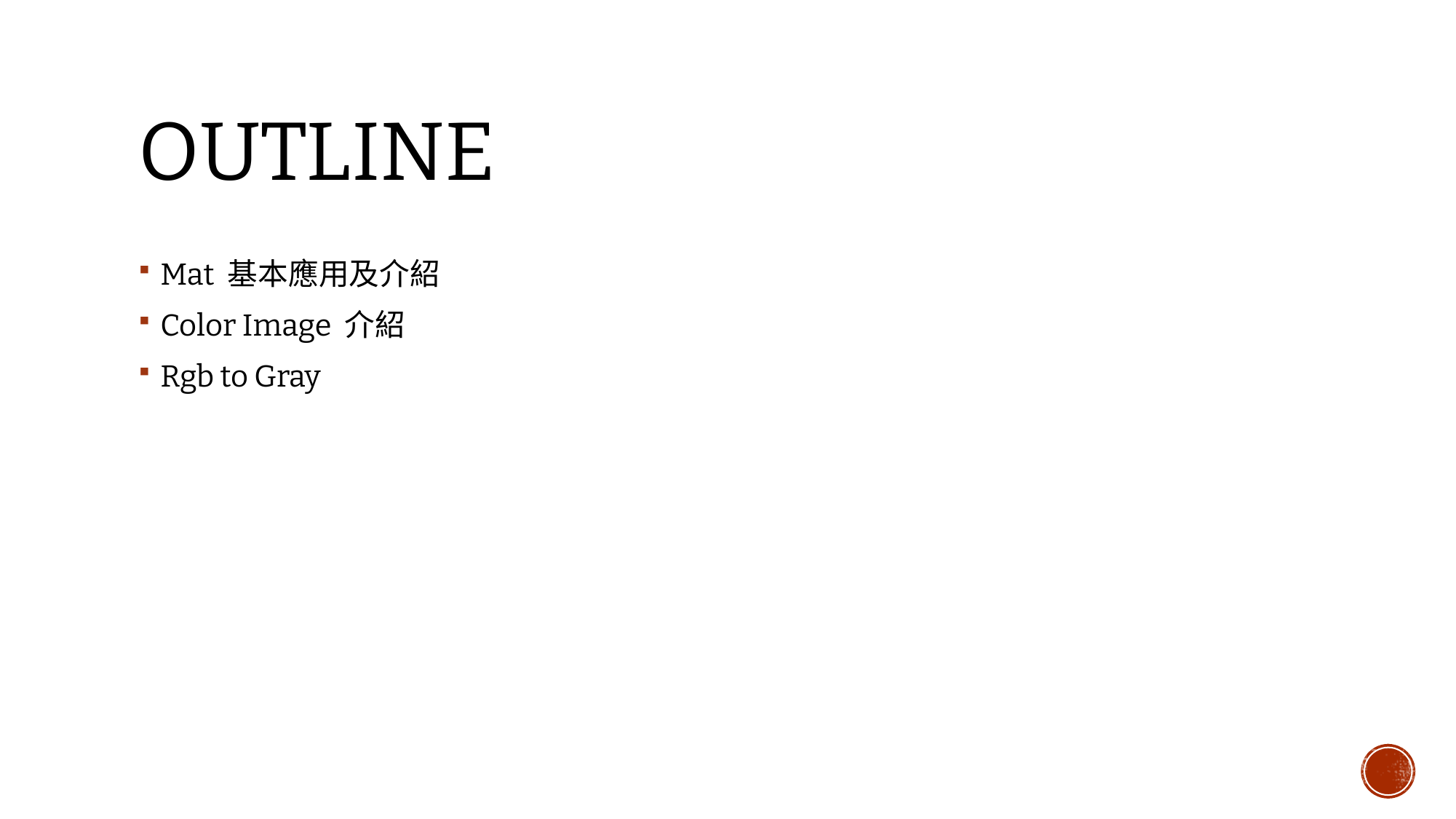

# OUTLINE
Mat 基本應用及介紹
Color Image 介紹
Rgb to Gray